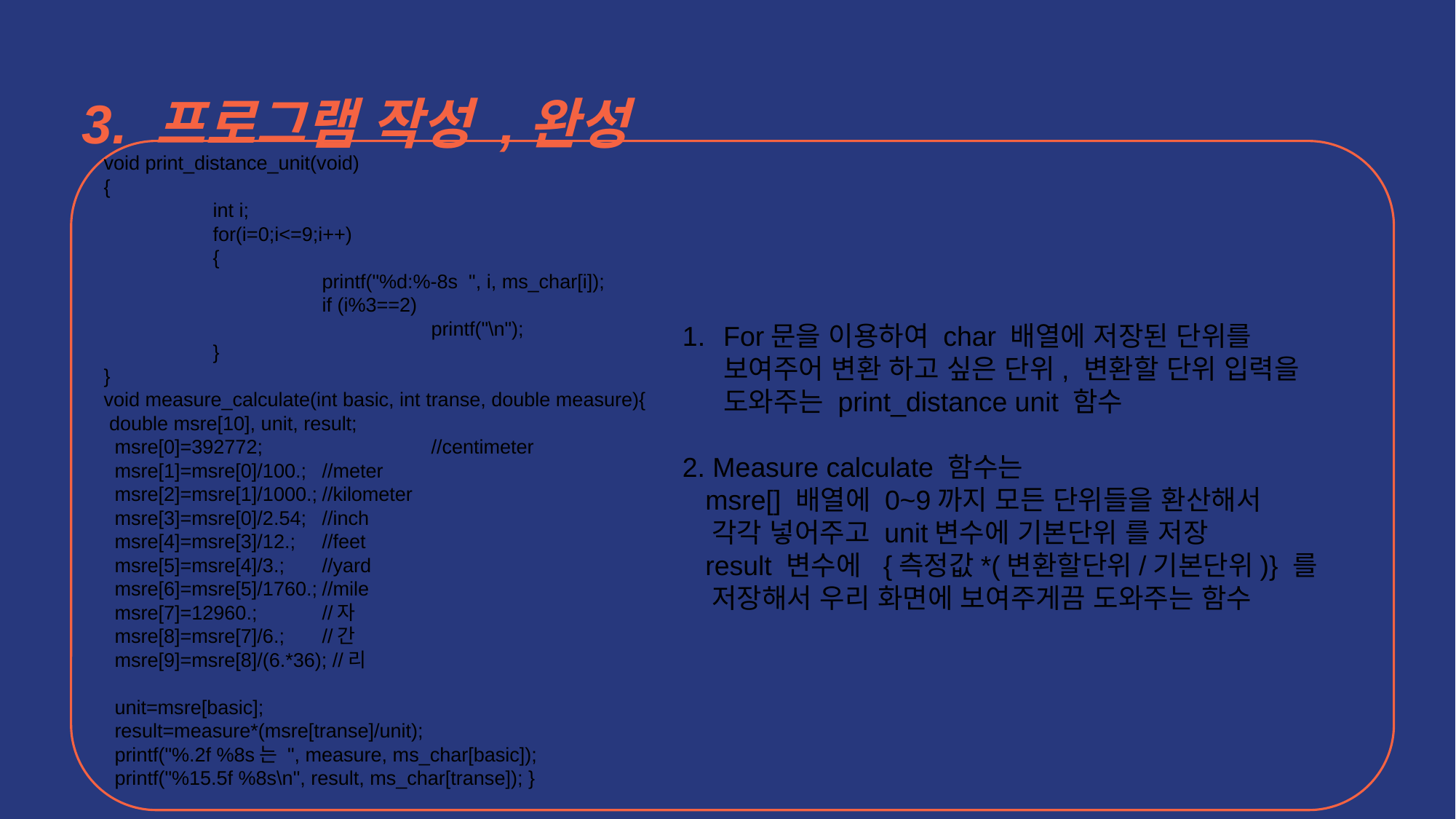

patagonia
3. 프로그램 작성 ,완성

void print_distance_unit(void)
{
	int i;
	for(i=0;i<=9;i++)
	{
		printf("%d:%-8s  ", i, ms_char[i]);
		if (i%3==2)
			printf("\n");
	}
}
void measure_calculate(int basic, int transe, double measure){
 double msre[10], unit, result;
  msre[0]=392772;		//centimeter
  msre[1]=msre[0]/100.;	//meter
  msre[2]=msre[1]/1000.;	//kilometer
  msre[3]=msre[0]/2.54;	//inch
  msre[4]=msre[3]/12.;	//feet
  msre[5]=msre[4]/3.;	//yard
  msre[6]=msre[5]/1760.;	//mile
  msre[7]=12960.;      	//자
  msre[8]=msre[7]/6.;   	//간
  msre[9]=msre[8]/(6.*36); //리

  unit=msre[basic];
  result=measure*(msre[transe]/unit);
  printf("%.2f %8s는 ", measure, ms_char[basic]);
  printf("%15.5f %8s\n", result, ms_char[transe]); }

For문을 이용하여 char 배열에 저장된 단위를 보여주어 변환 하고 싶은 단위, 변환할 단위 입력을     도와주는 print_distance unit 함수

2. Measure calculate 함수는
   msre[] 배열에 0~9까지 모든 단위들을 환산해서
   각각 넣어주고 unit변수에 기본단위 를 저장
   result 변수에  {측정값*(변환할단위/기본단위)} 를
   저장해서 우리 화면에 보여주게끔 도와주는 함수